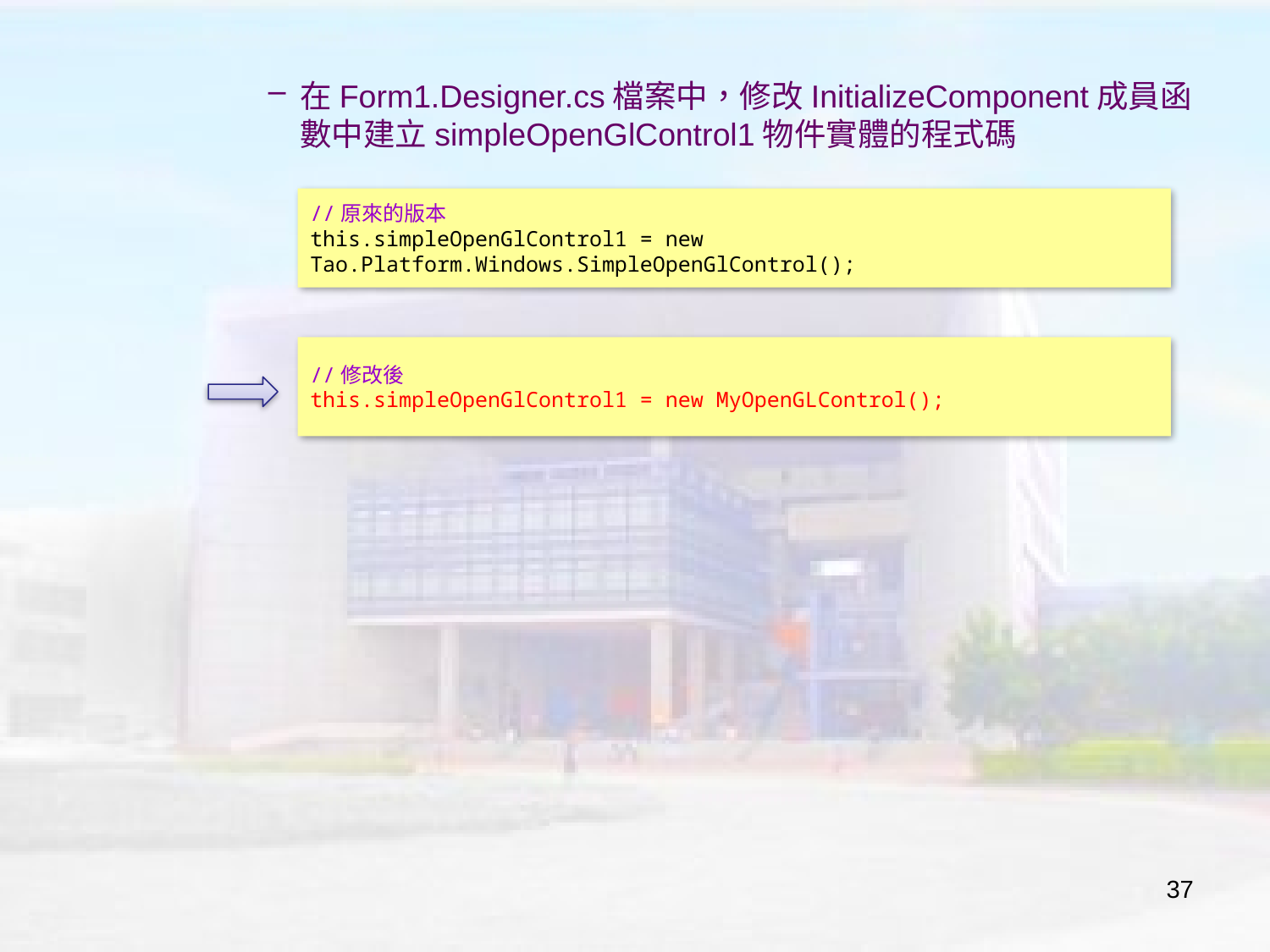

在Form1.Designer.cs檔案中，修改InitializeComponent成員函數中建立simpleOpenGlControl1物件實體的程式碼
//原來的版本
this.simpleOpenGlControl1 = new Tao.Platform.Windows.SimpleOpenGlControl();
//修改後
this.simpleOpenGlControl1 = new MyOpenGLControl();

37